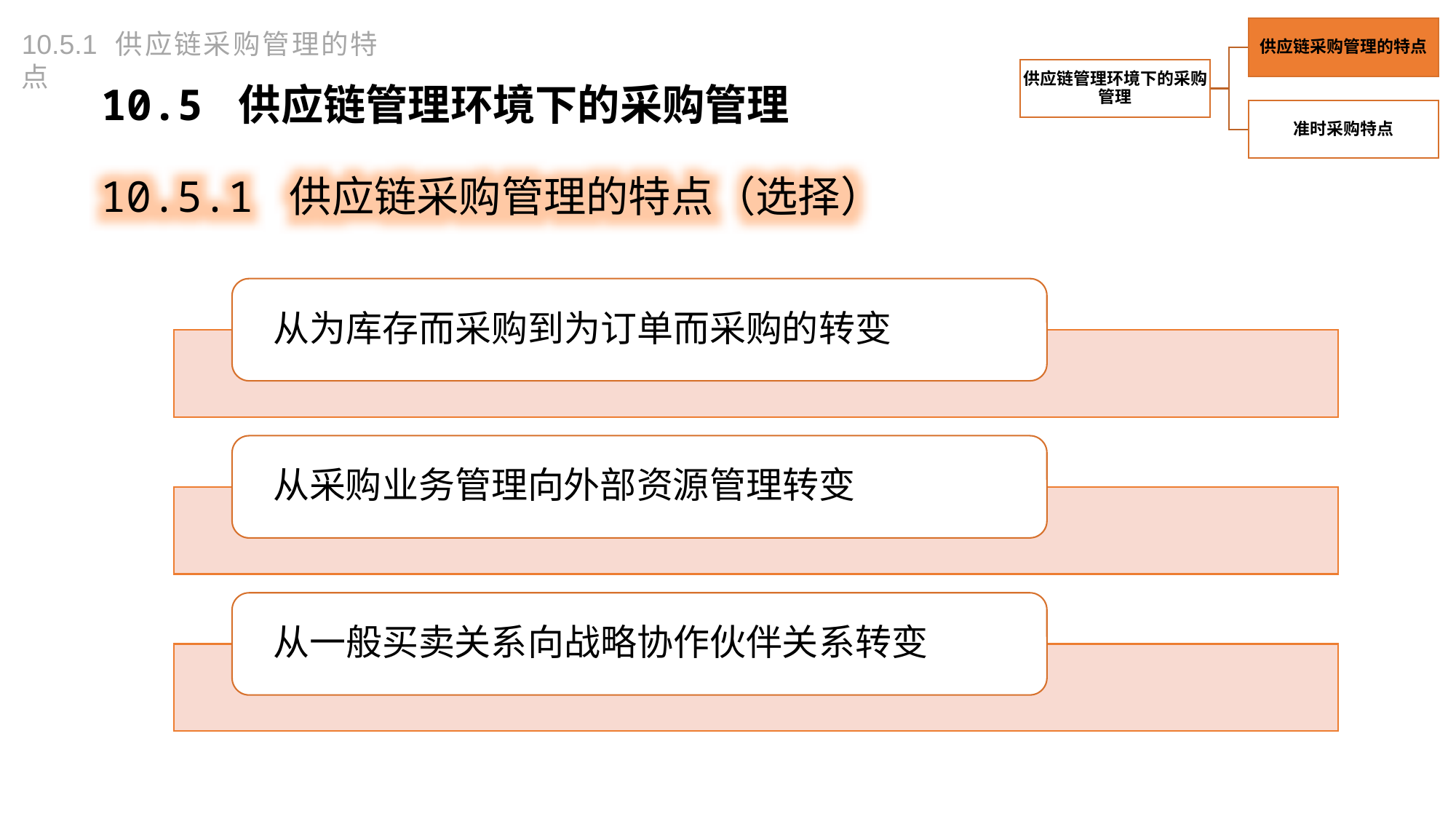

供应链管理环境下的采购管理
供应链采购管理的特点
准时采购特点
10.5.1 供应链采购管理的特点
10.5 供应链管理环境下的采购管理
10.5.1 供应链采购管理的特点（选择）
从为库存而采购到为订单而采购的转变
从采购业务管理向外部资源管理转变
从一般买卖关系向战略协作伙伴关系转变